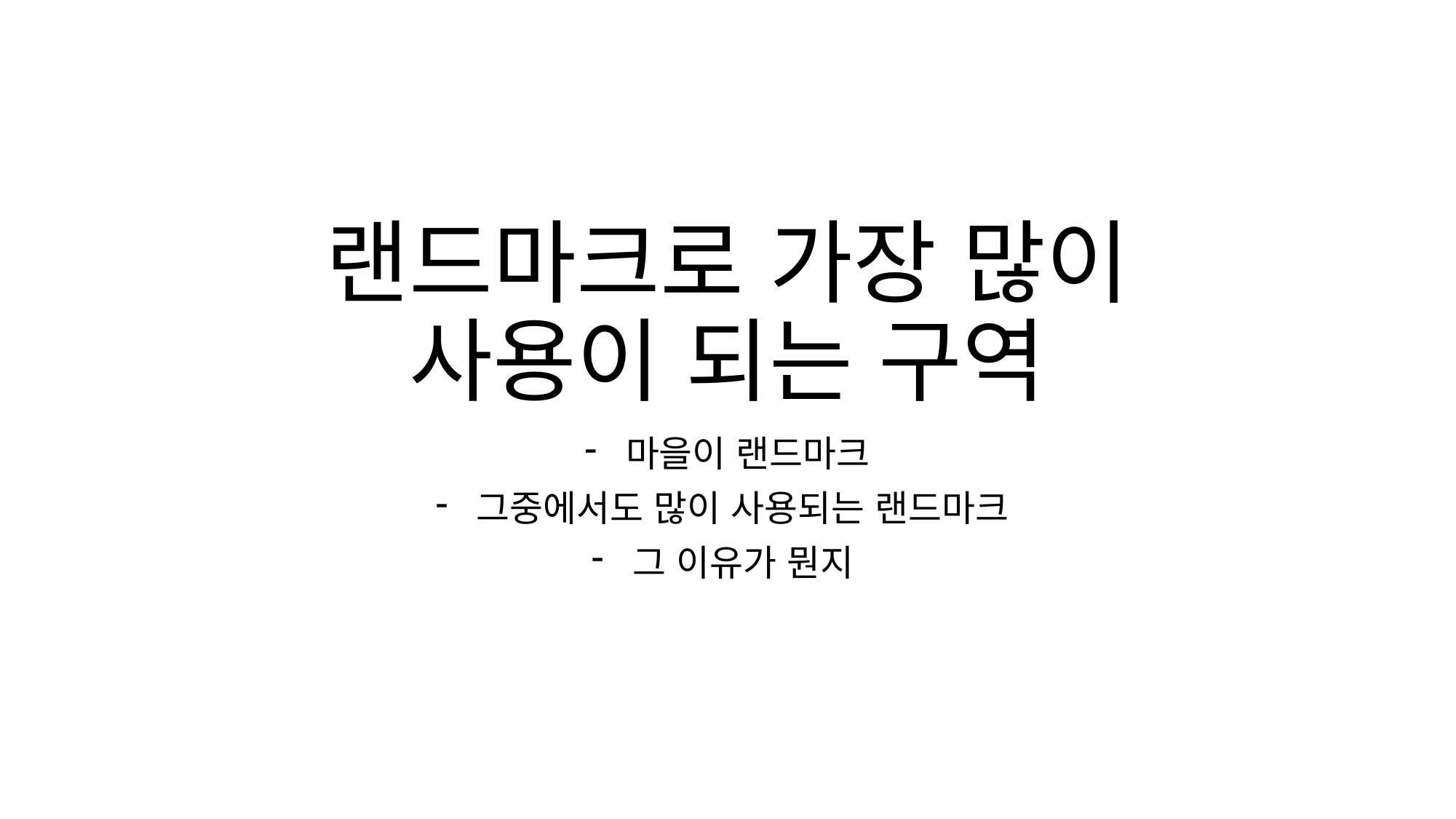

# 랜드마크로 가장 많이 사용이 되는 구역
마을이 랜드마크
그중에서도 많이 사용되는 랜드마크
그 이유가 뭔지